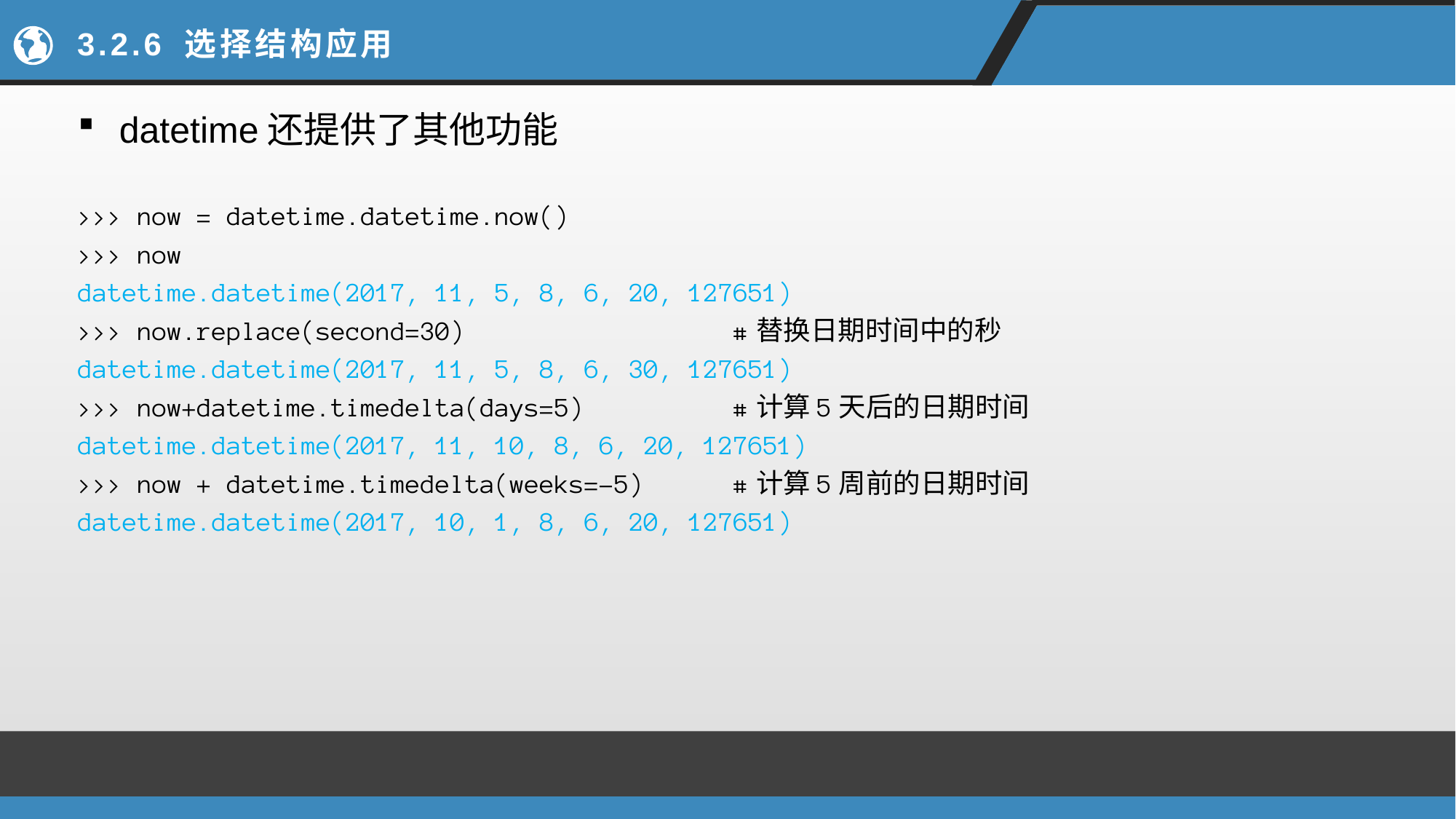

# 3.2.6 选择结构应用

datetime还提供了其他功能

>>> now = datetime.datetime.now()
>>> now
datetime.datetime(2017, 11, 5, 8, 6, 20, 127651)
>>> now.replace(second=30)                  #替换日期时间中的秒
datetime.datetime(2017, 11, 5, 8, 6, 30, 127651)
>>> now+datetime.timedelta(days=5)          #计算5天后的日期时间
datetime.datetime(2017, 11, 10, 8, 6, 20, 127651)
>>> now + datetime.timedelta(weeks=-5)      #计算5周前的日期时间
datetime.datetime(2017, 10, 1, 8, 6, 20, 127651)